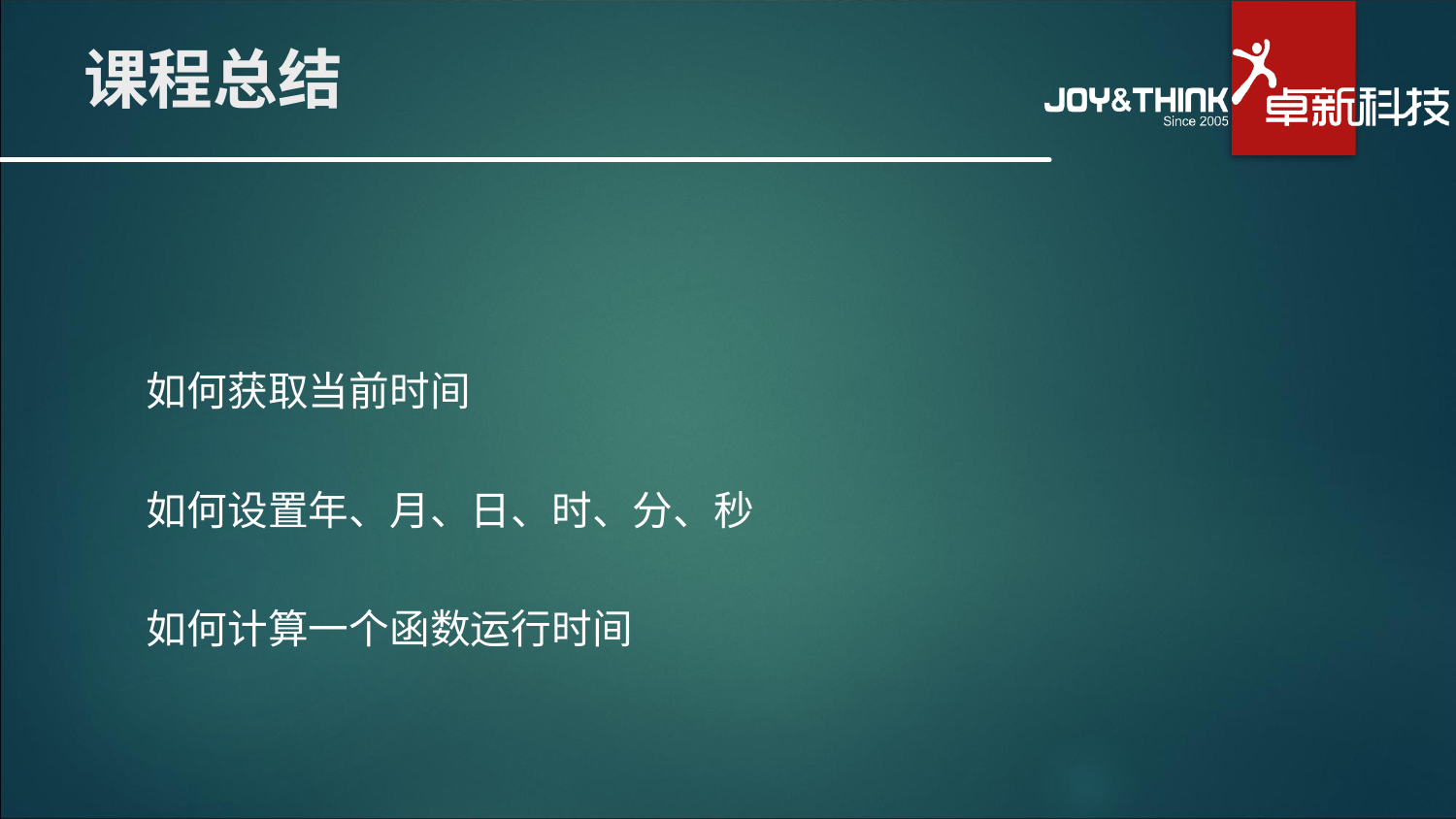

# 课程总结
如何获取当前时间
如何设置年、月、日、时、分、秒
如何计算一个函数运行时间